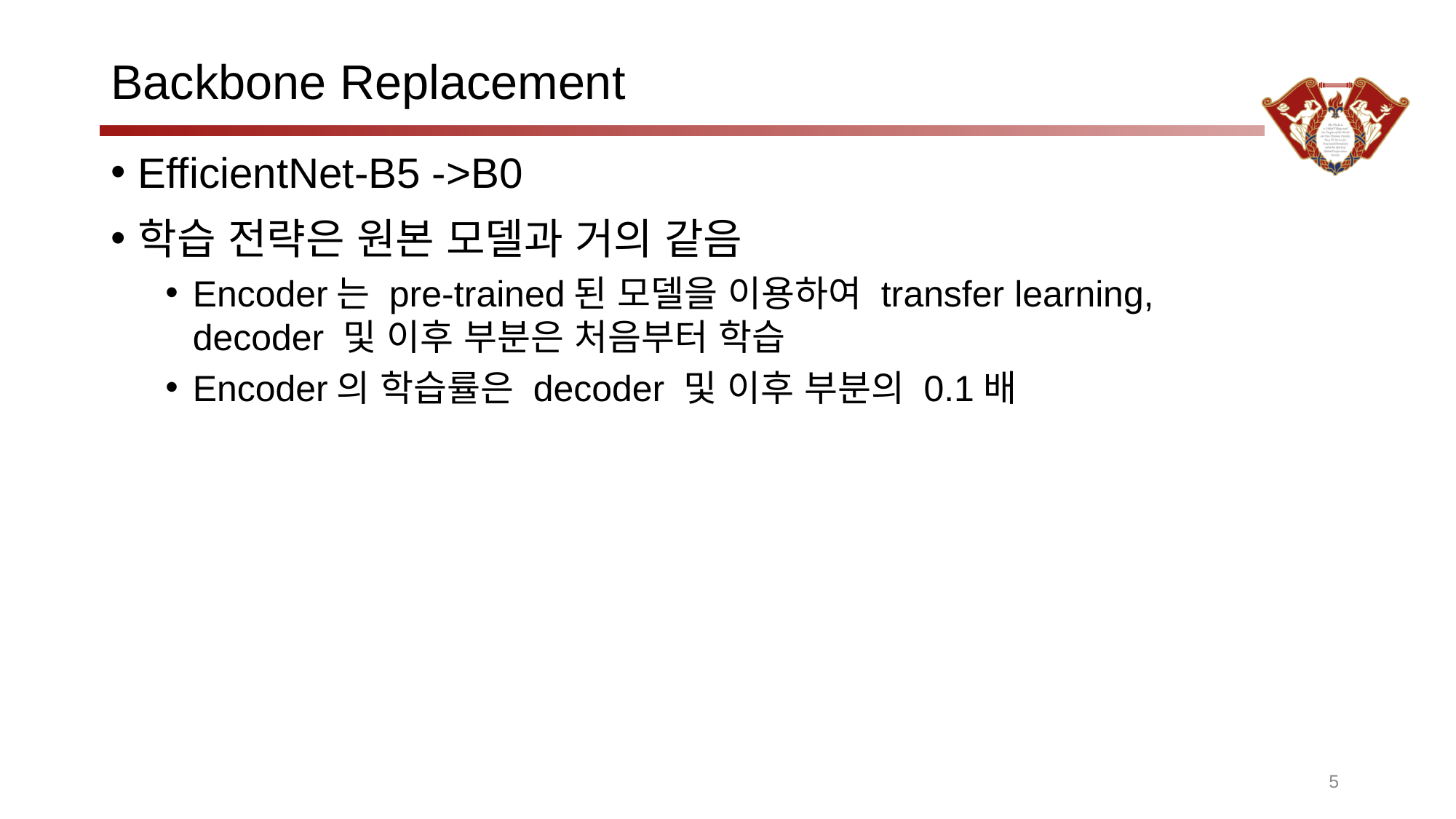

# Backbone Replacement
EfficientNet-B5 ->B0
학습 전략은 원본 모델과 거의 같음
Encoder는 pre-trained된 모델을 이용하여 transfer learning,
decoder 및 이후 부분은 처음부터 학습
Encoder의 학습률은 decoder 및 이후 부분의 0.1배

5